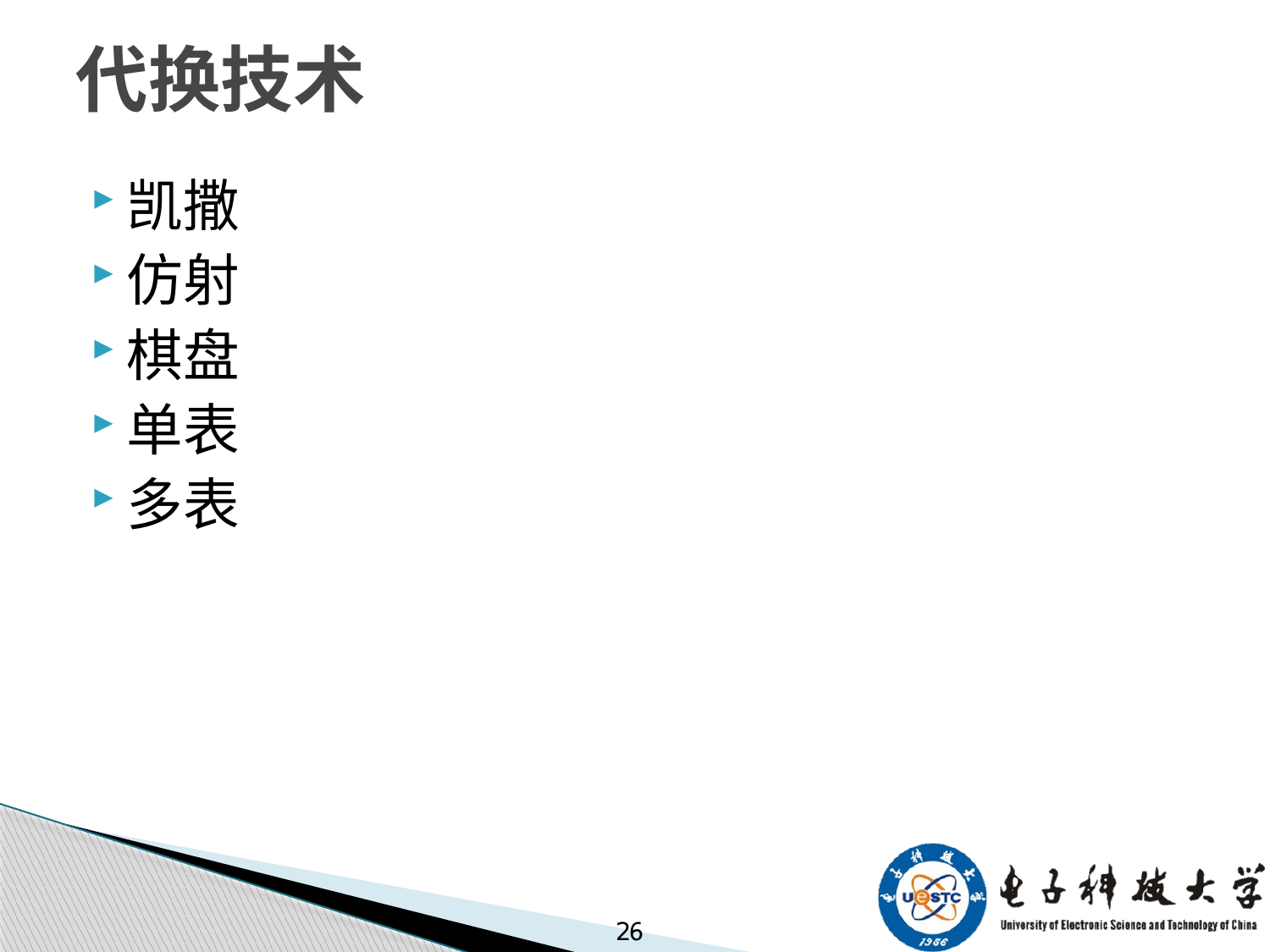

# 代换技术
凯撒
仿射
棋盘
单表
多表
26